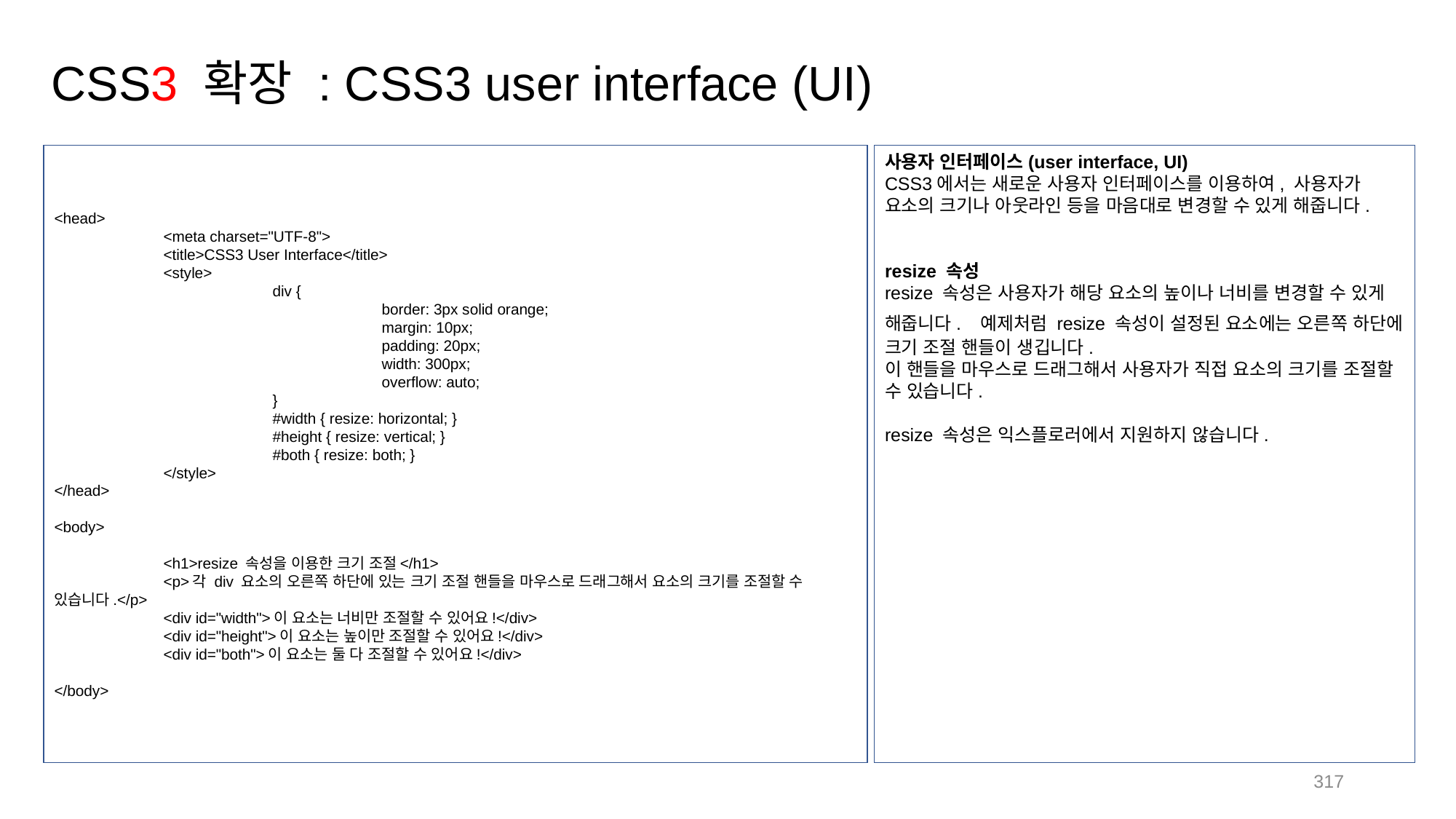

# CSS3 확장 : CSS3 user interface (UI)
<head>
	<meta charset="UTF-8">
	<title>CSS3 User Interface</title>
	<style>
		div {
			border: 3px solid orange;
			margin: 10px;
			padding: 20px;
			width: 300px;
			overflow: auto;
		}
		#width { resize: horizontal; }
		#height { resize: vertical; }
		#both { resize: both; }
	</style>
</head>

<body>

	<h1>resize 속성을 이용한 크기 조절</h1>
	<p>각 div 요소의 오른쪽 하단에 있는 크기 조절 핸들을 마우스로 드래그해서 요소의 크기를 조절할 수 있습니다.</p>
	<div id="width">이 요소는 너비만 조절할 수 있어요!</div>
	<div id="height">이 요소는 높이만 조절할 수 있어요!</div>
	<div id="both">이 요소는 둘 다 조절할 수 있어요!</div>

</body>
사용자 인터페이스(user interface, UI)
CSS3에서는 새로운 사용자 인터페이스를 이용하여, 사용자가 요소의 크기나 아웃라인 등을 마음대로 변경할 수 있게 해줍니다.

resize 속성
resize 속성은 사용자가 해당 요소의 높이나 너비를 변경할 수 있게 해줍니다.  예제처럼 resize 속성이 설정된 요소에는 오른쪽 하단에 크기 조절 핸들이 생깁니다.
이 핸들을 마우스로 드래그해서 사용자가 직접 요소의 크기를 조절할 수 있습니다.

resize 속성은 익스플로러에서 지원하지 않습니다.

317